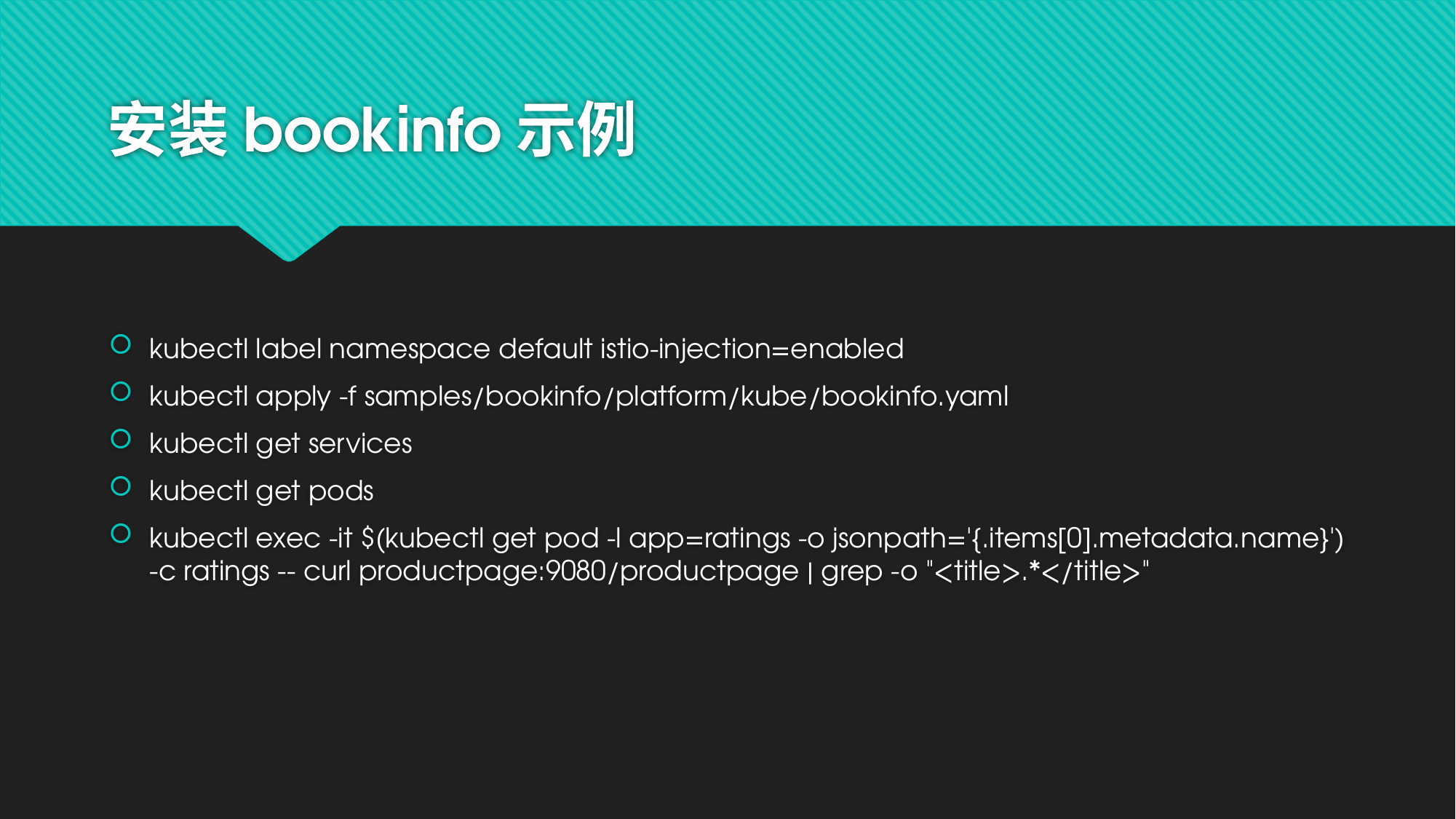

# 安装bookinfo示例
kubectl label namespace default istio-injection=enabled
kubectl apply -f samples/bookinfo/platform/kube/bookinfo.yaml
kubectl get services
kubectl get pods
kubectl exec -it $(kubectl get pod -l app=ratings -o jsonpath='{.items[0].metadata.name}') -c ratings -- curl productpage:9080/productpage | grep -o "<title>.*</title>"